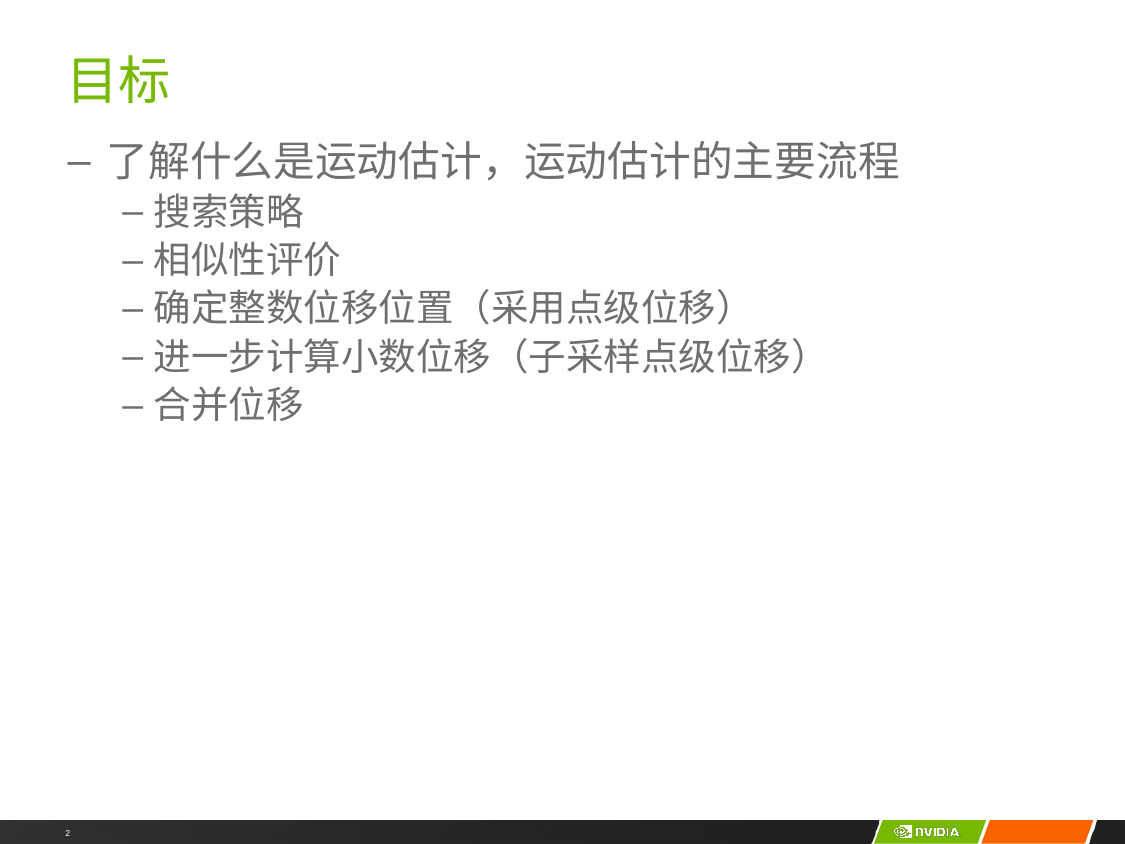

# 目标
了解什么是运动估计，运动估计的主要流程
搜索策略
相似性评价
确定整数位移位置（采用点级位移）
进一步计算小数位移（子采样点级位移）
合并位移